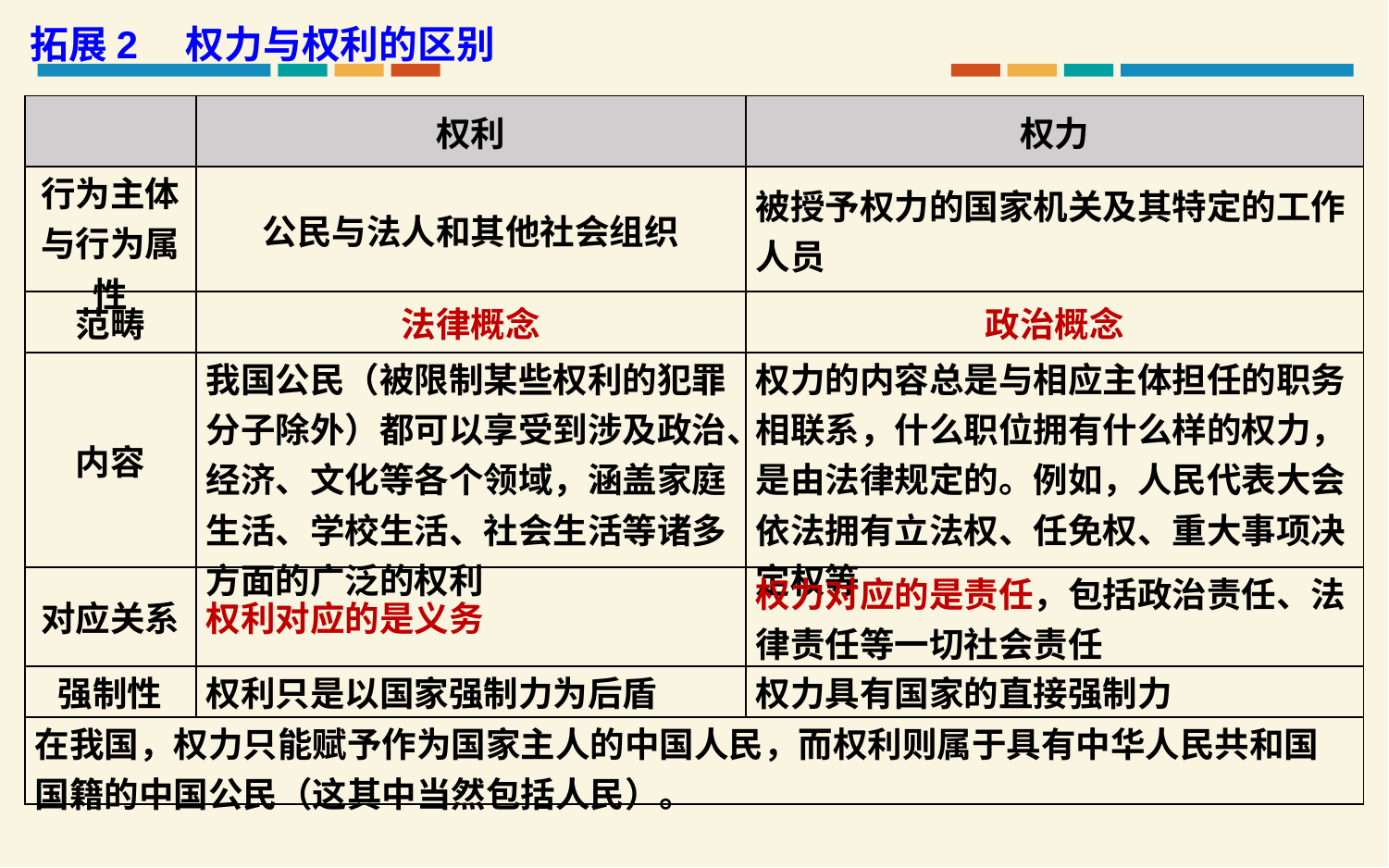

拓展2　权力与权利的区别
|  | 权利 | 权力 |
| --- | --- | --- |
| 行为主体与行为属性 | 公民与法人和其他社会组织 | 被授予权力的国家机关及其特定的工作人员 |
| 范畴 | 法律概念 | 政治概念 |
| 内容 | 我国公民（被限制某些权利的犯罪分子除外）都可以享受到涉及政治、经济、文化等各个领域，涵盖家庭生活、学校生活、社会生活等诸多方面的广泛的权利 | 权力的内容总是与相应主体担任的职务相联系，什么职位拥有什么样的权力，是由法律规定的。例如，人民代表大会依法拥有立法权、任免权、重大事项决定权等 |
| 对应关系 | 权利对应的是义务 | 权力对应的是责任，包括政治责任、法律责任等一切社会责任 |
| 强制性 | 权利只是以国家强制力为后盾 | 权力具有国家的直接强制力 |
| 在我国，权力只能赋予作为国家主人的中国人民，而权利则属于具有中华人民共和国国籍的中国公民（这其中当然包括人民）。 |  |  |